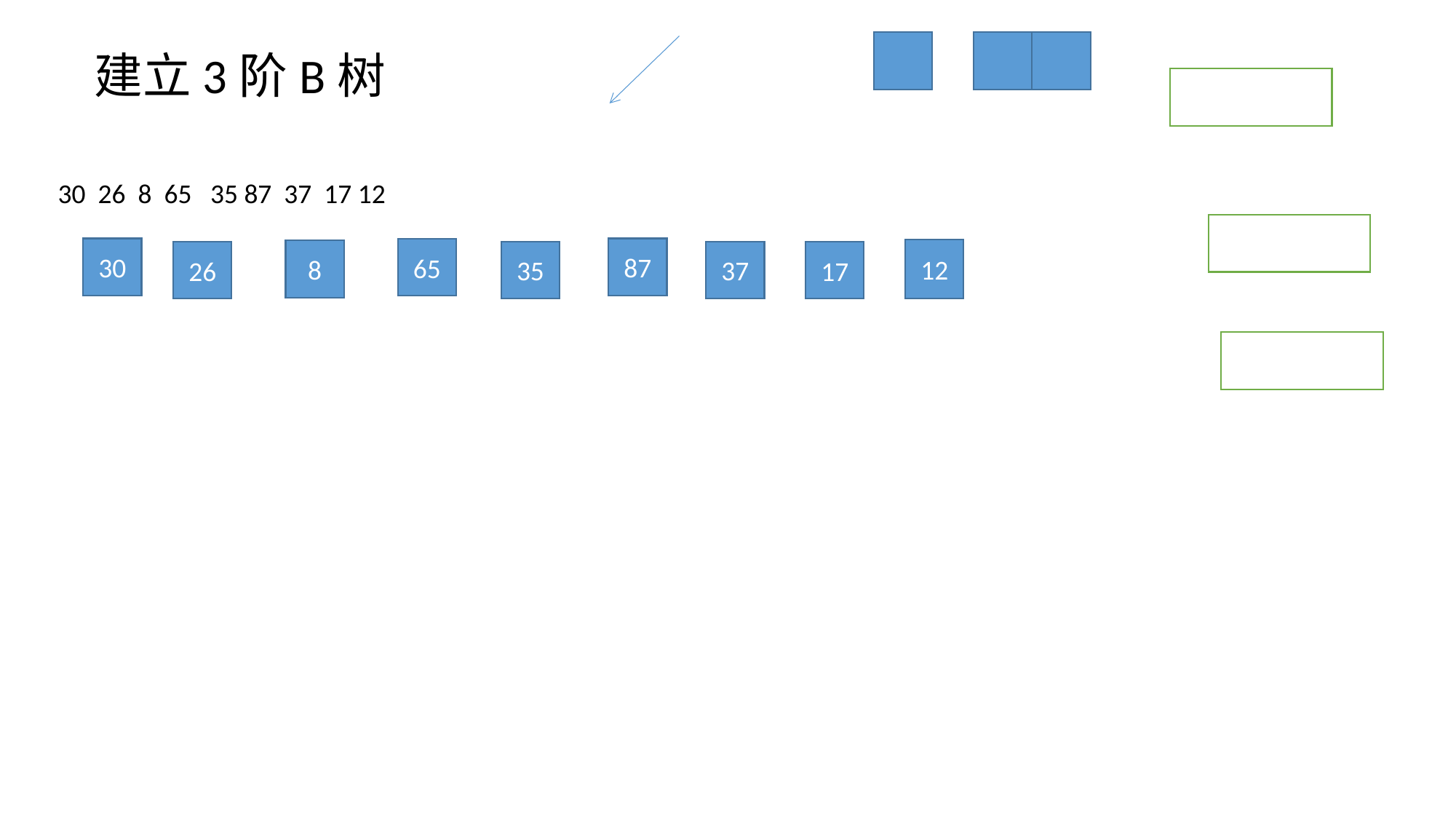

# 建立3阶B树

30  26  8  65   35 87  37  17 12

30
87
65
12
8
35
37
17
26